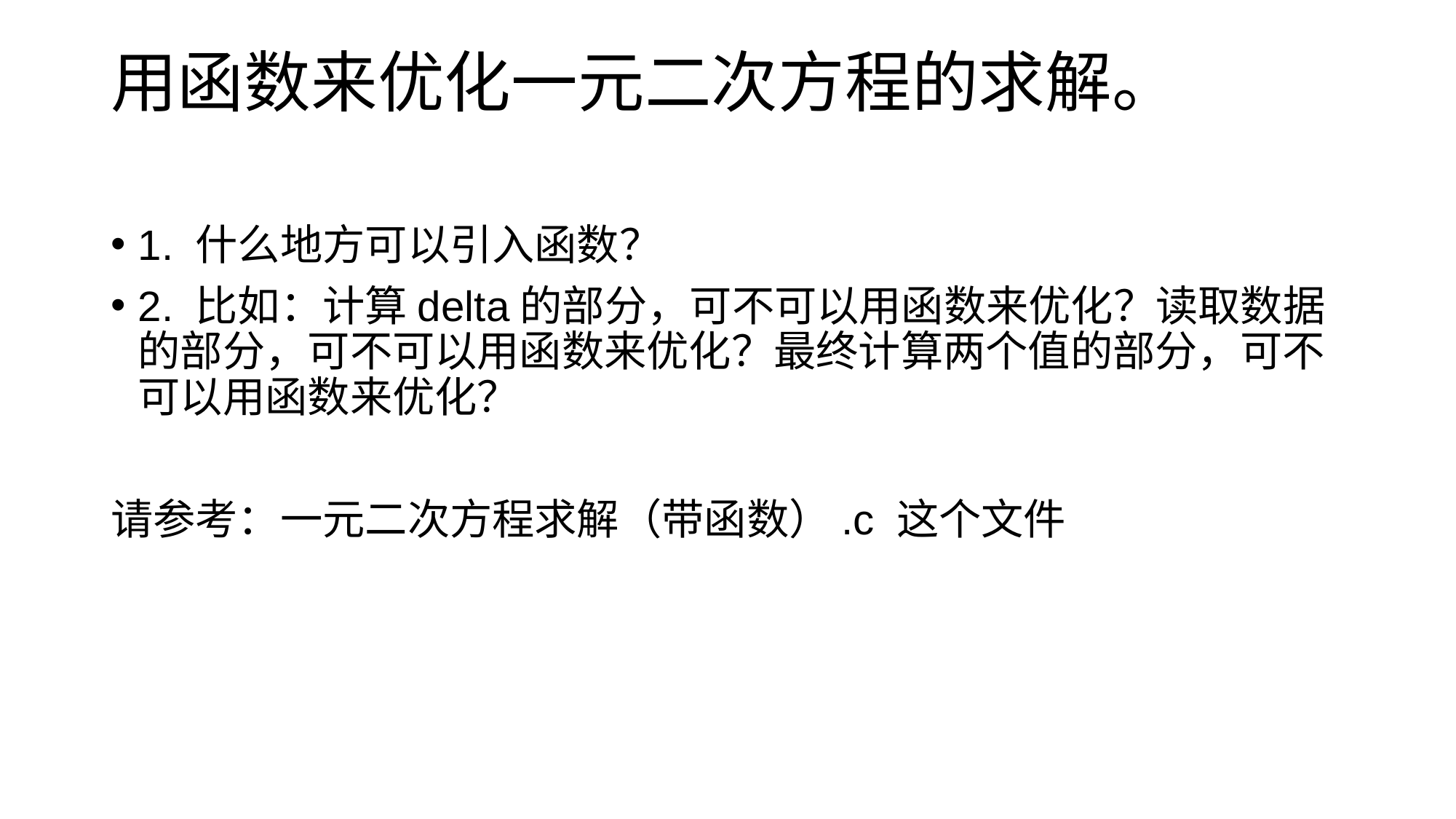

# 用函数来优化一元二次方程的求解。
1. 什么地方可以引入函数？
2. 比如：计算delta的部分，可不可以用函数来优化？读取数据的部分，可不可以用函数来优化？最终计算两个值的部分，可不可以用函数来优化？

请参考：一元二次方程求解（带函数）.c 这个文件